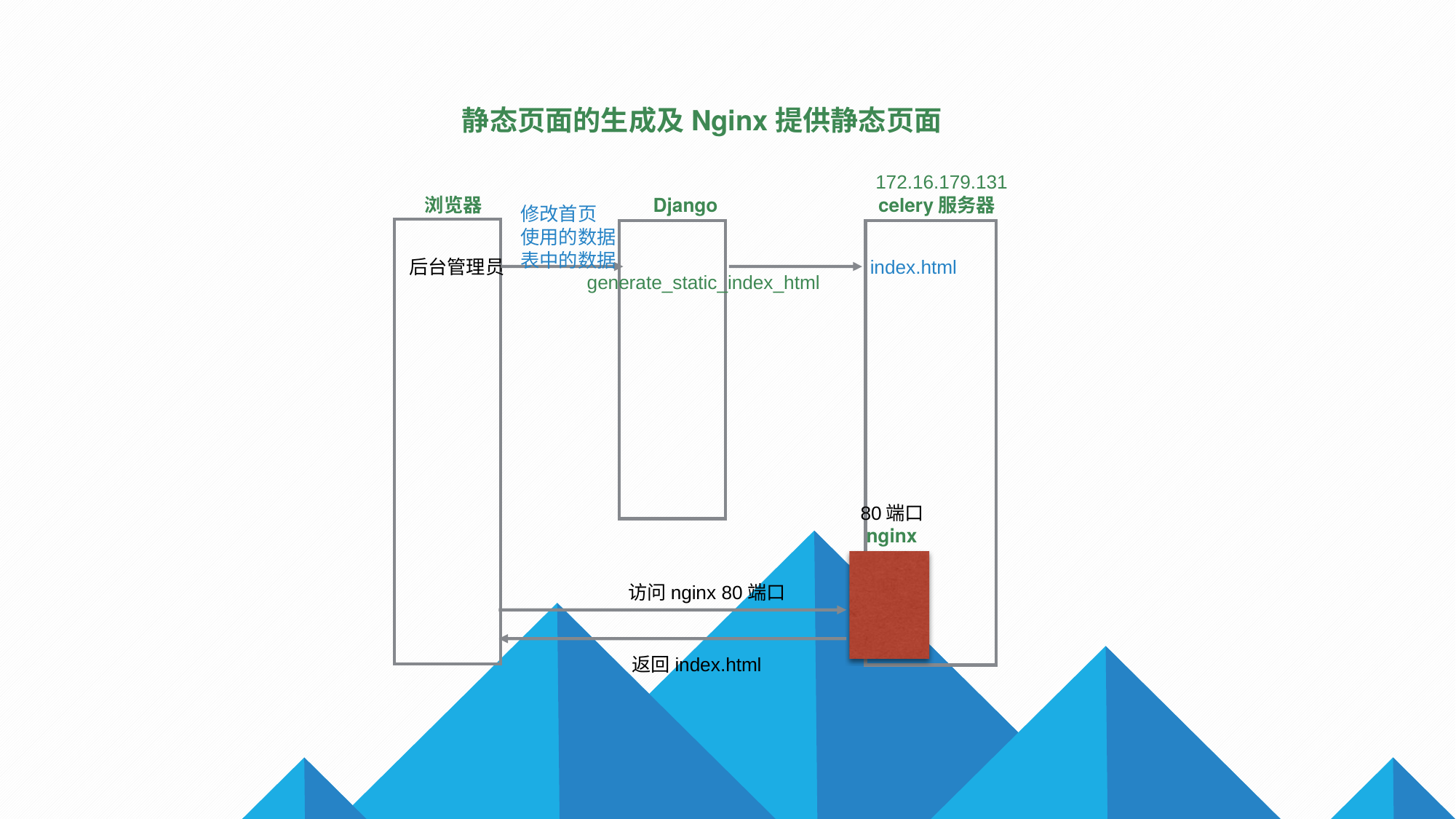

静态页面的生成及Nginx提供静态页面
172.16.179.131
浏览器
Django
celery服务器
修改首页
使用的数据
表中的数据

后台管理员
index.html
generate_static_index_html

80端口
nginx

访问nginx 80端口

返回index.html